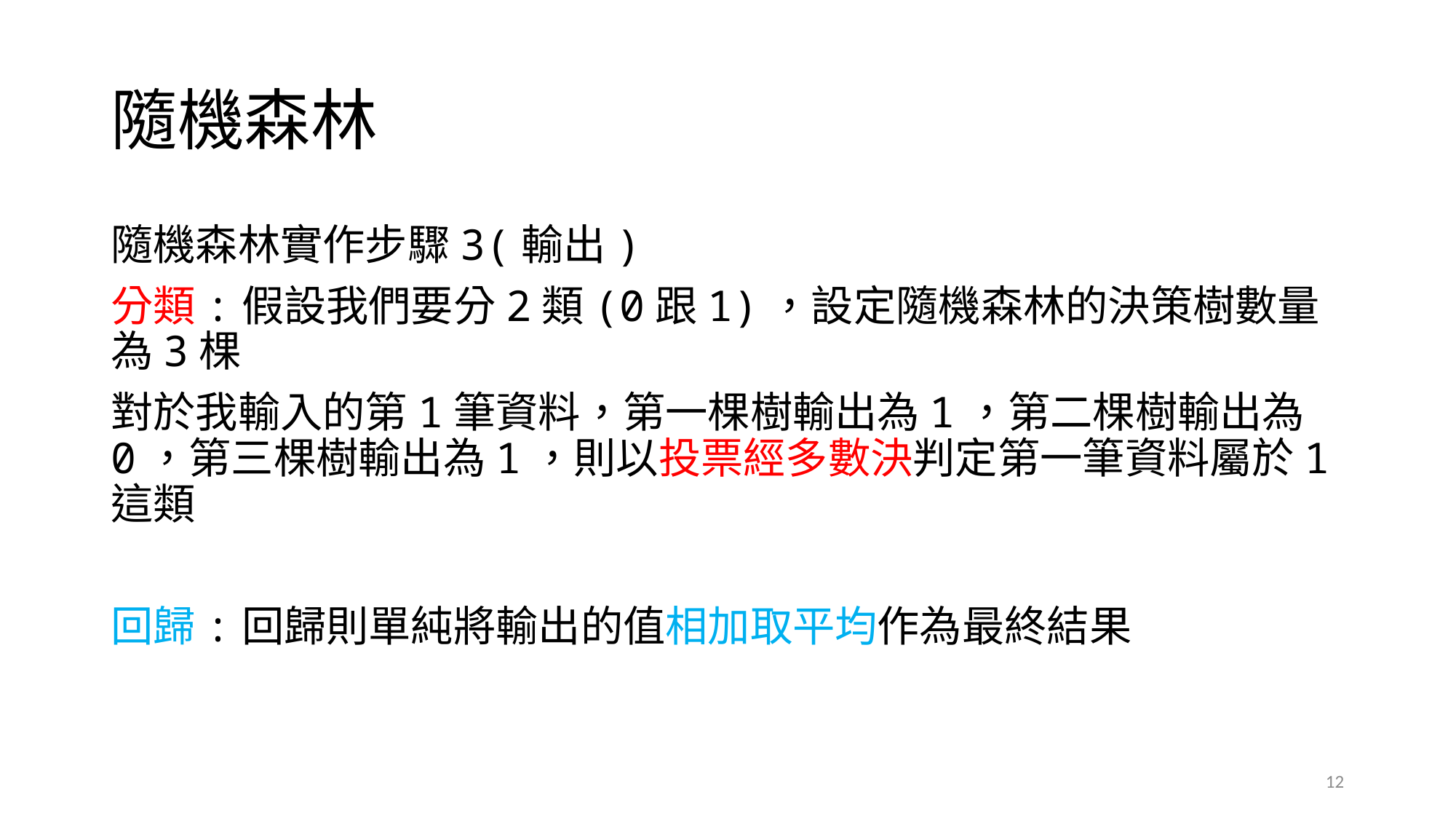

# 隨機森林
隨機森林實作步驟3(輸出)
分類:假設我們要分2類(0跟1)，設定隨機森林的決策樹數量為3棵
對於我輸入的第1筆資料，第一棵樹輸出為1，第二棵樹輸出為0，第三棵樹輸出為1，則以投票經多數決判定第一筆資料屬於1這類

回歸:回歸則單純將輸出的值相加取平均作為最終結果
12